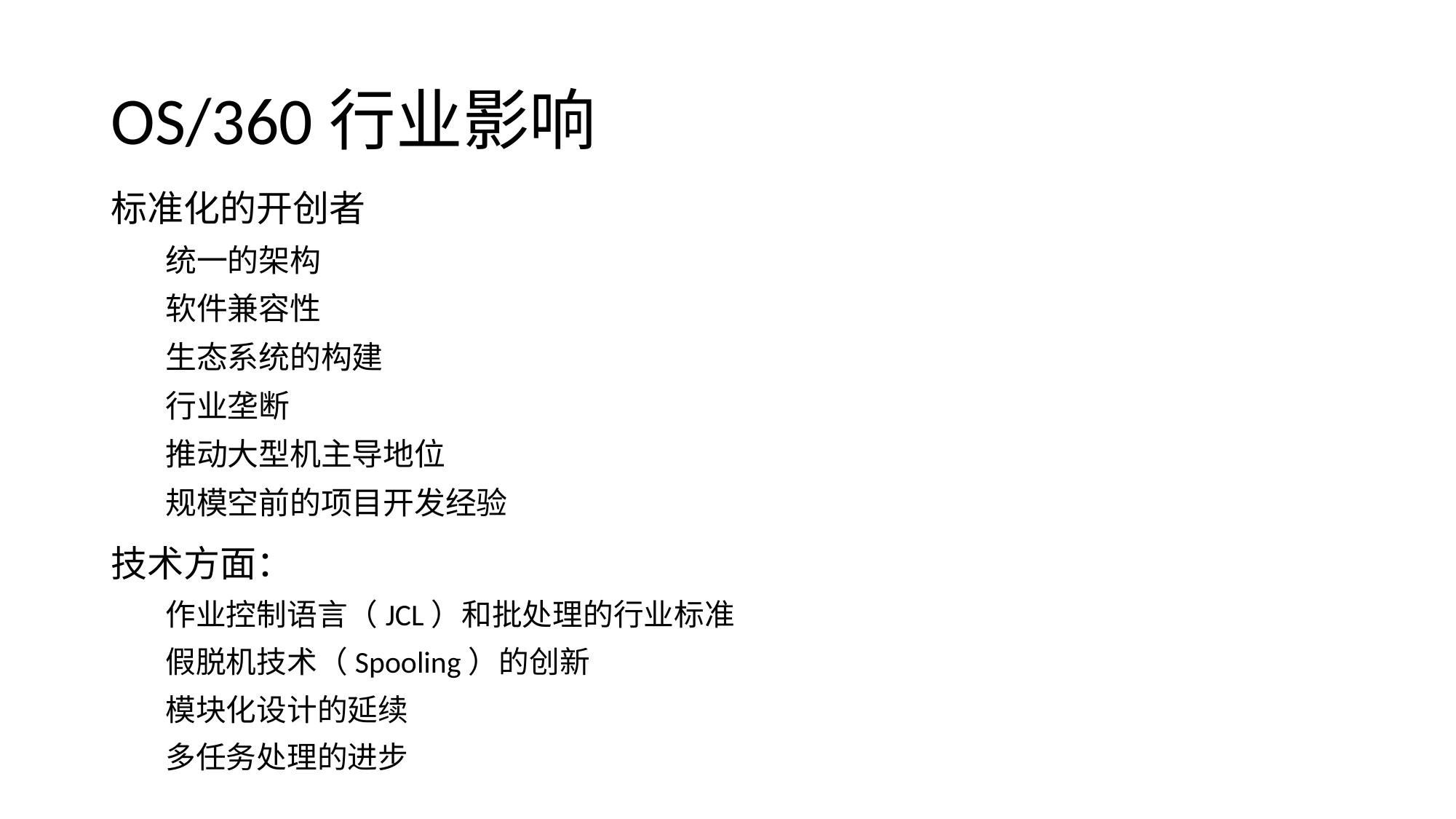

# OS/360行业影响
标准化的开创者
统一的架构
软件兼容性
生态系统的构建
行业垄断
推动大型机主导地位
规模空前的项目开发经验
技术方面：
作业控制语言（JCL）和批处理的行业标准
假脱机技术（Spooling）的创新
模块化设计的延续
多任务处理的进步